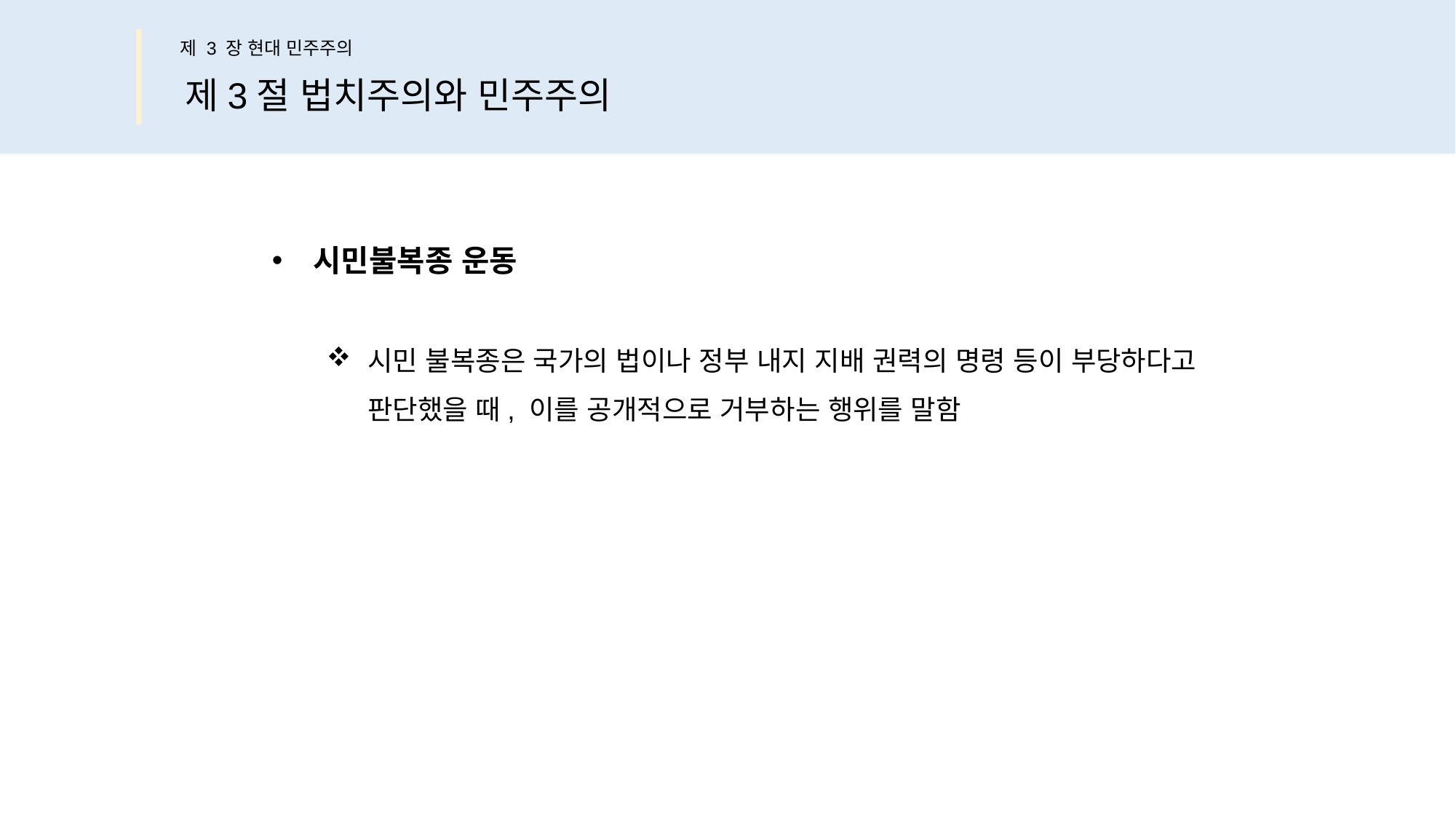

제 3 장 현대 민주주의
제3절 법치주의와 민주주의
시민불복종 운동

시민 불복종은 국가의 법이나 정부 내지 지배 권력의 명령 등이 부당하다고
판단했을 때, 이를 공개적으로 거부하는 행위를 말함